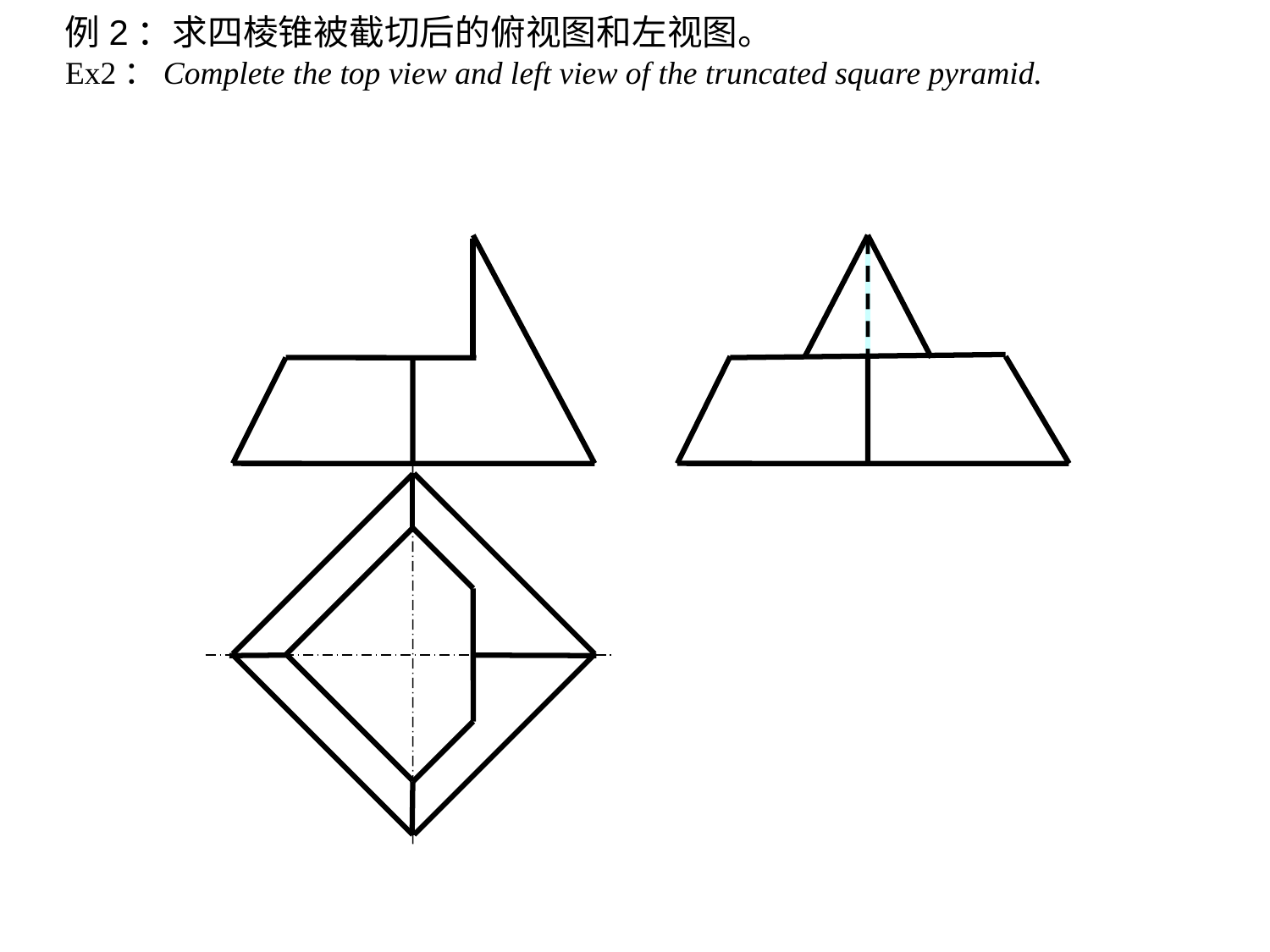

例2：求四棱锥被截切后的俯视图和左视图。
Ex2：Complete the top view and left view of the truncated square pyramid.